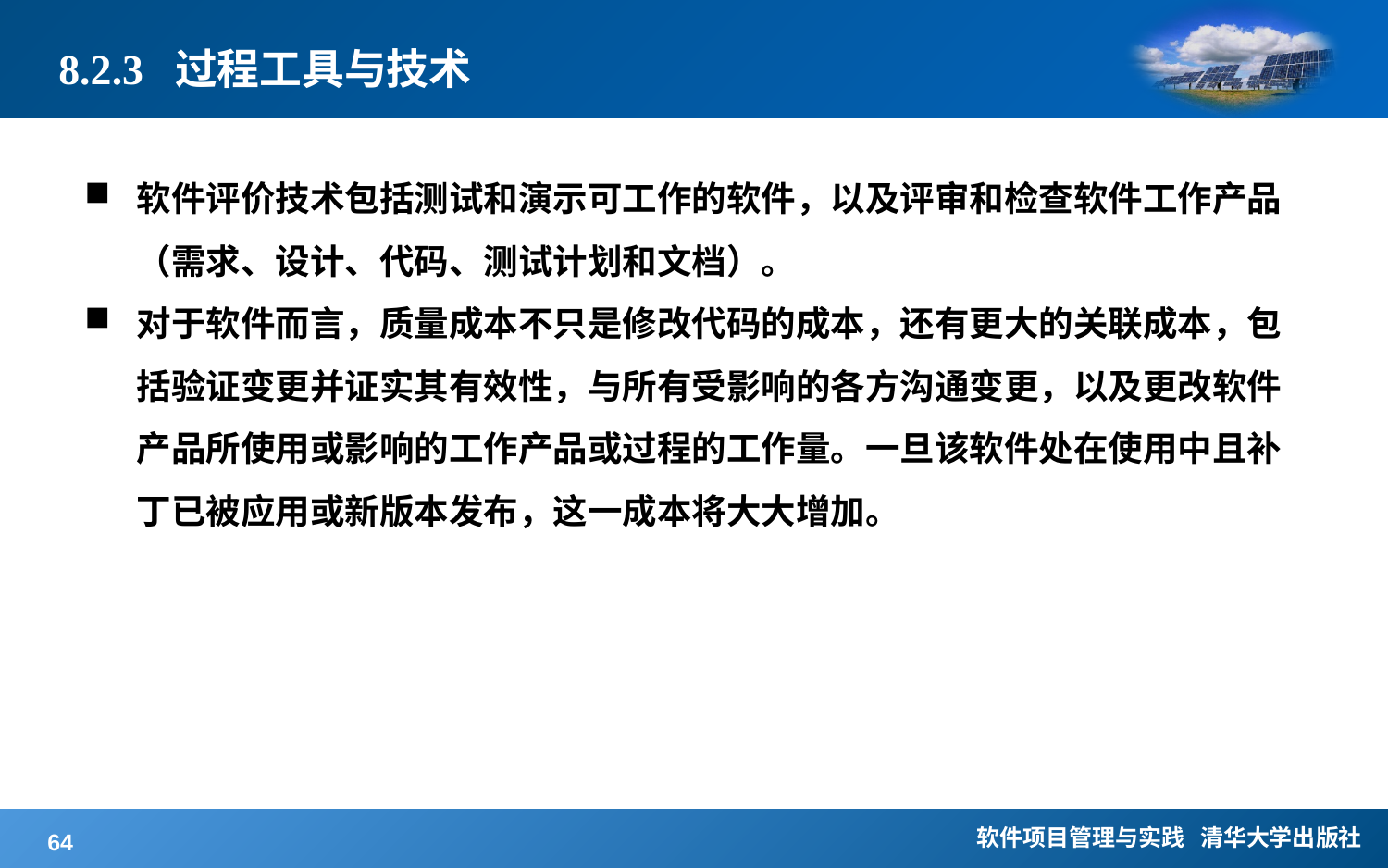

# 8.2.3  过程工具与技术
软件评价技术包括测试和演示可工作的软件，以及评审和检查软件工作产品（需求、设计、代码、测试计划和文档）。
对于软件而言，质量成本不只是修改代码的成本，还有更大的关联成本，包括验证变更并证实其有效性，与所有受影响的各方沟通变更，以及更改软件产品所使用或影响的工作产品或过程的工作量。一旦该软件处在使用中且补丁已被应用或新版本发布，这一成本将大大增加。